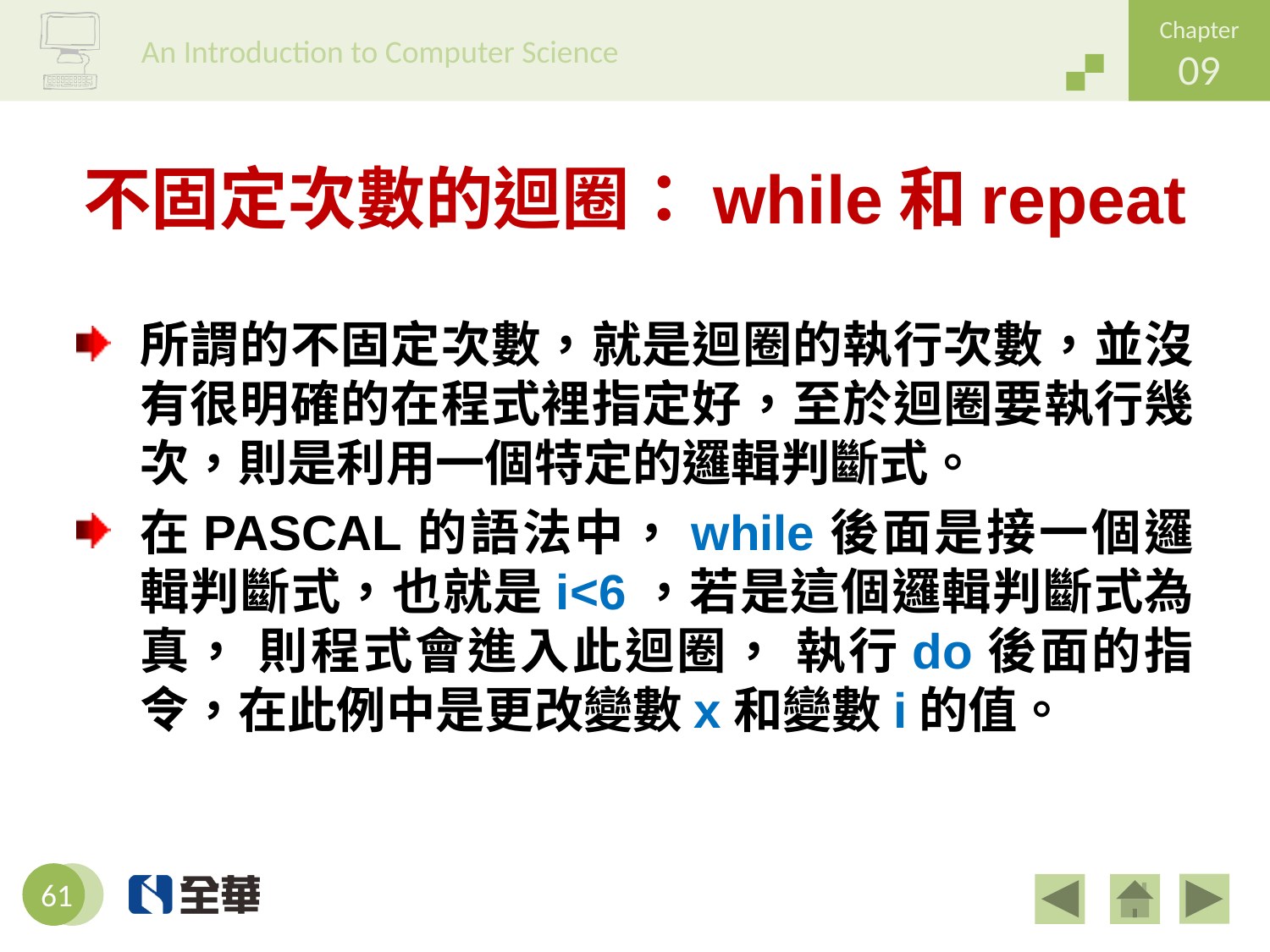

# 不固定次數的迴圈：while和repeat
所謂的不固定次數，就是迴圈的執行次數，並沒有很明確的在程式裡指定好，至於迴圈要執行幾次，則是利用一個特定的邏輯判斷式。
在PASCAL的語法中，while後面是接一個邏輯判斷式，也就是i<6，若是這個邏輯判斷式為真， 則程式會進入此迴圈， 執行do後面的指令，在此例中是更改變數x和變數i的值。